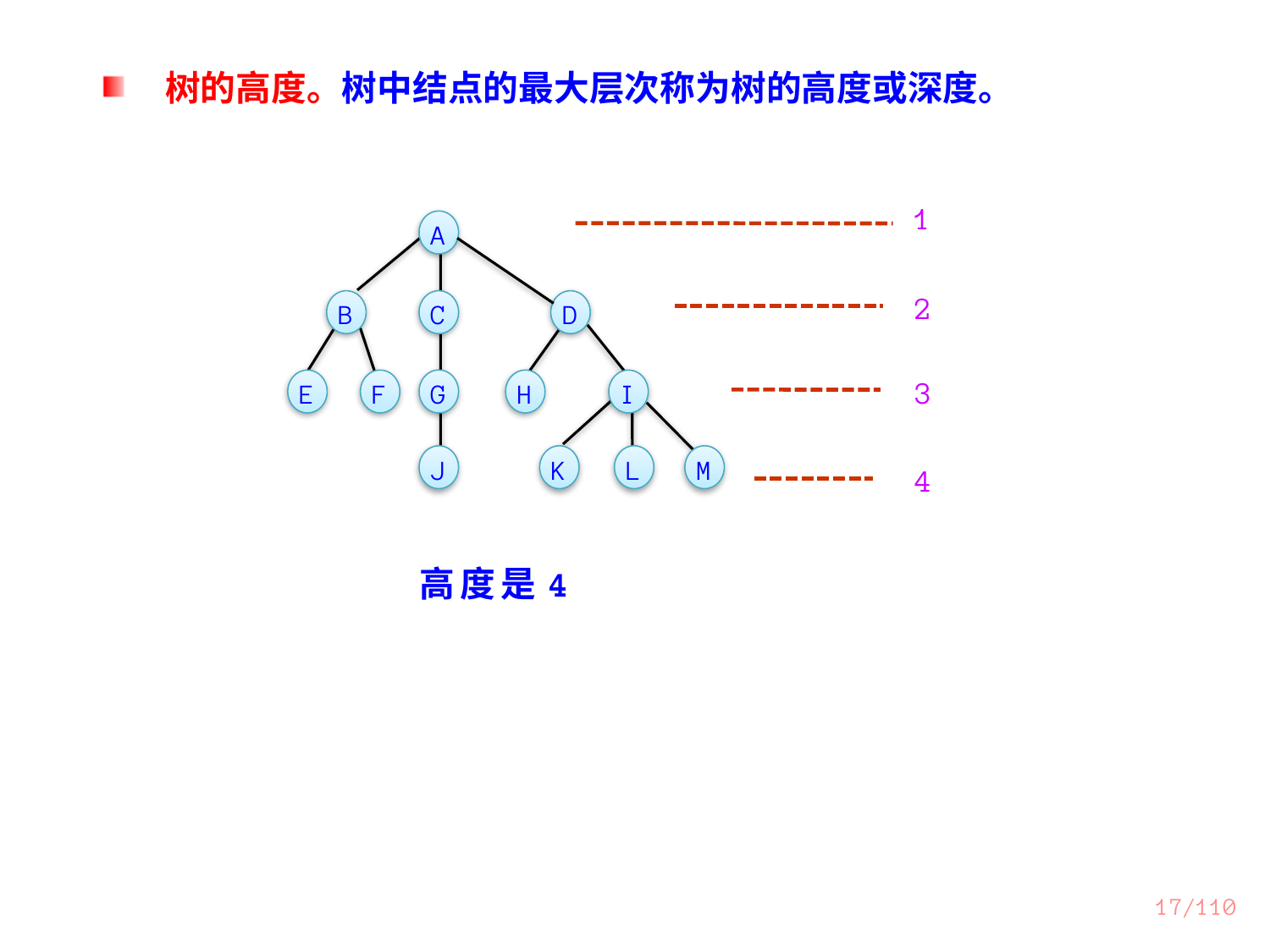

树的高度。树中结点的最大层次称为树的高度或深度。
1
A

B
C
D

G
E
F
H
I

J
K
L
M
2
3
4
高度是4
17/110